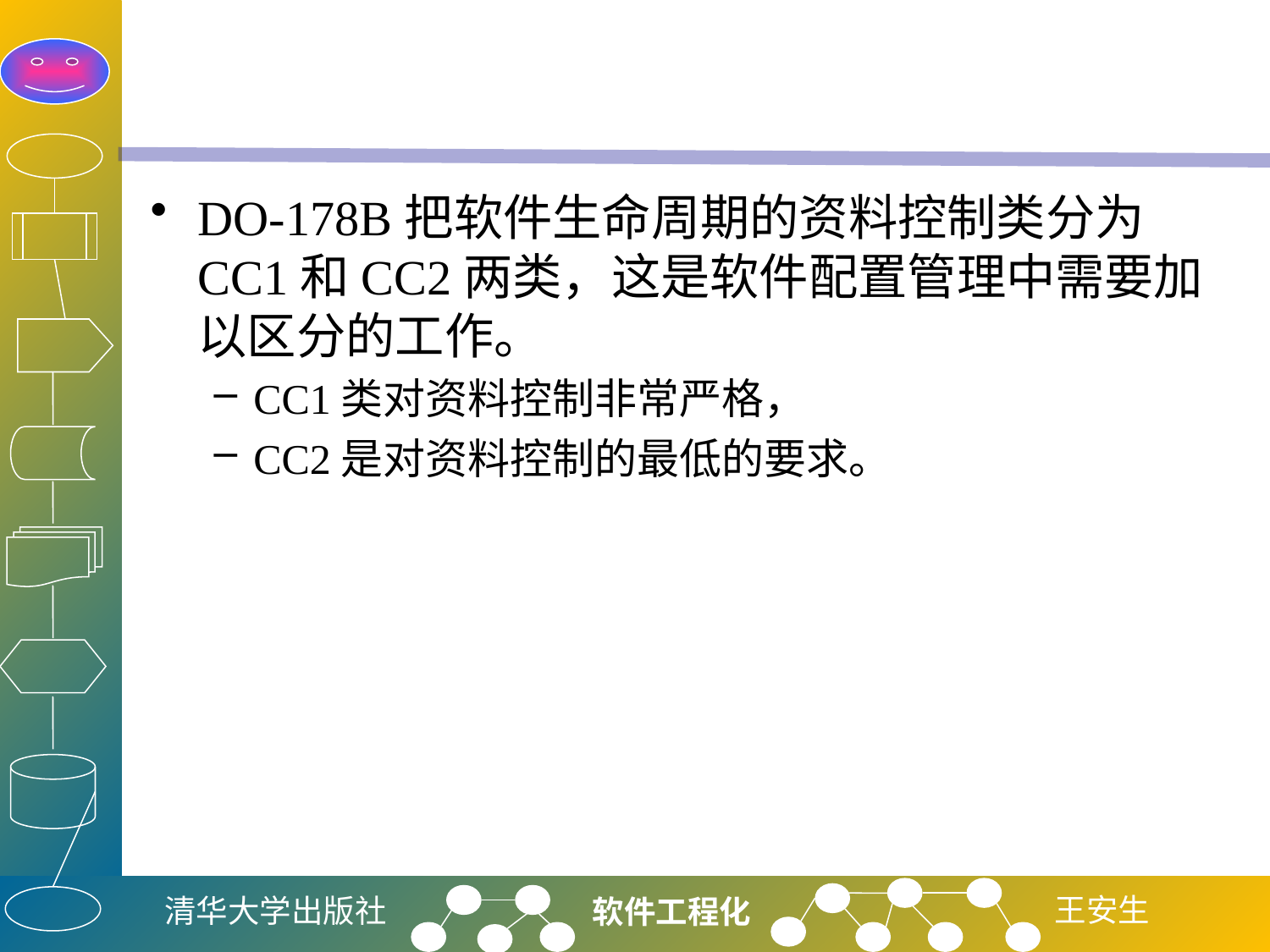

#
DO-178B把软件生命周期的资料控制类分为CC1和CC2两类，这是软件配置管理中需要加以区分的工作。
CC1类对资料控制非常严格，
CC2是对资料控制的最低的要求。